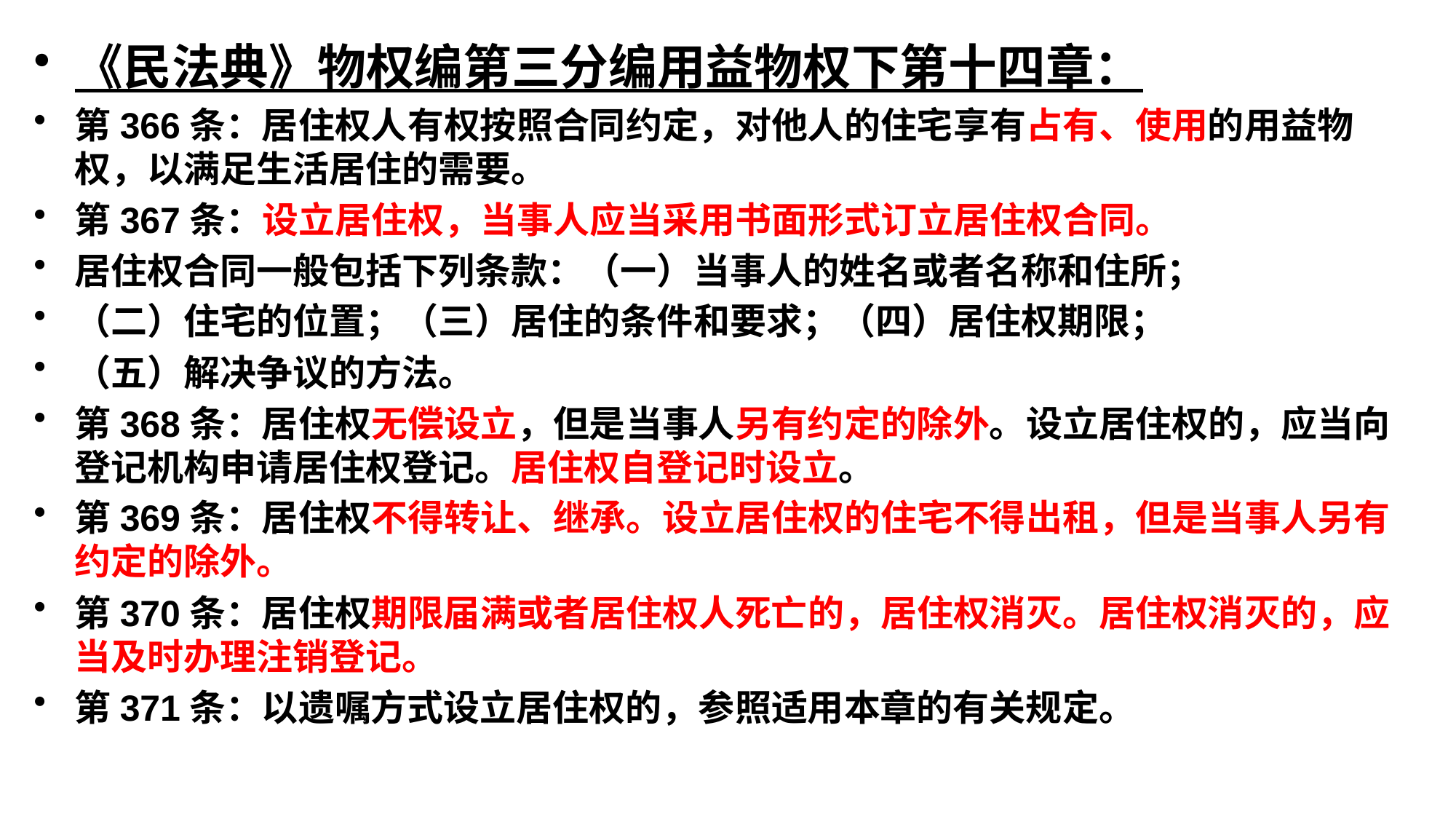

《民法典》物权编第三分编用益物权下第十四章：
第366条：居住权人有权按照合同约定，对他人的住宅享有占有、使用的用益物权，以满足生活居住的需要。
第367条：设立居住权，当事人应当采用书面形式订立居住权合同。
居住权合同一般包括下列条款：（一）当事人的姓名或者名称和住所；
（二）住宅的位置；（三）居住的条件和要求；（四）居住权期限；
（五）解决争议的方法。
第368条：居住权无偿设立，但是当事人另有约定的除外。设立居住权的，应当向登记机构申请居住权登记。居住权自登记时设立。
第369条：居住权不得转让、继承。设立居住权的住宅不得出租，但是当事人另有约定的除外。
第370条：居住权期限届满或者居住权人死亡的，居住权消灭。居住权消灭的，应当及时办理注销登记。
第371条：以遗嘱方式设立居住权的，参照适用本章的有关规定。